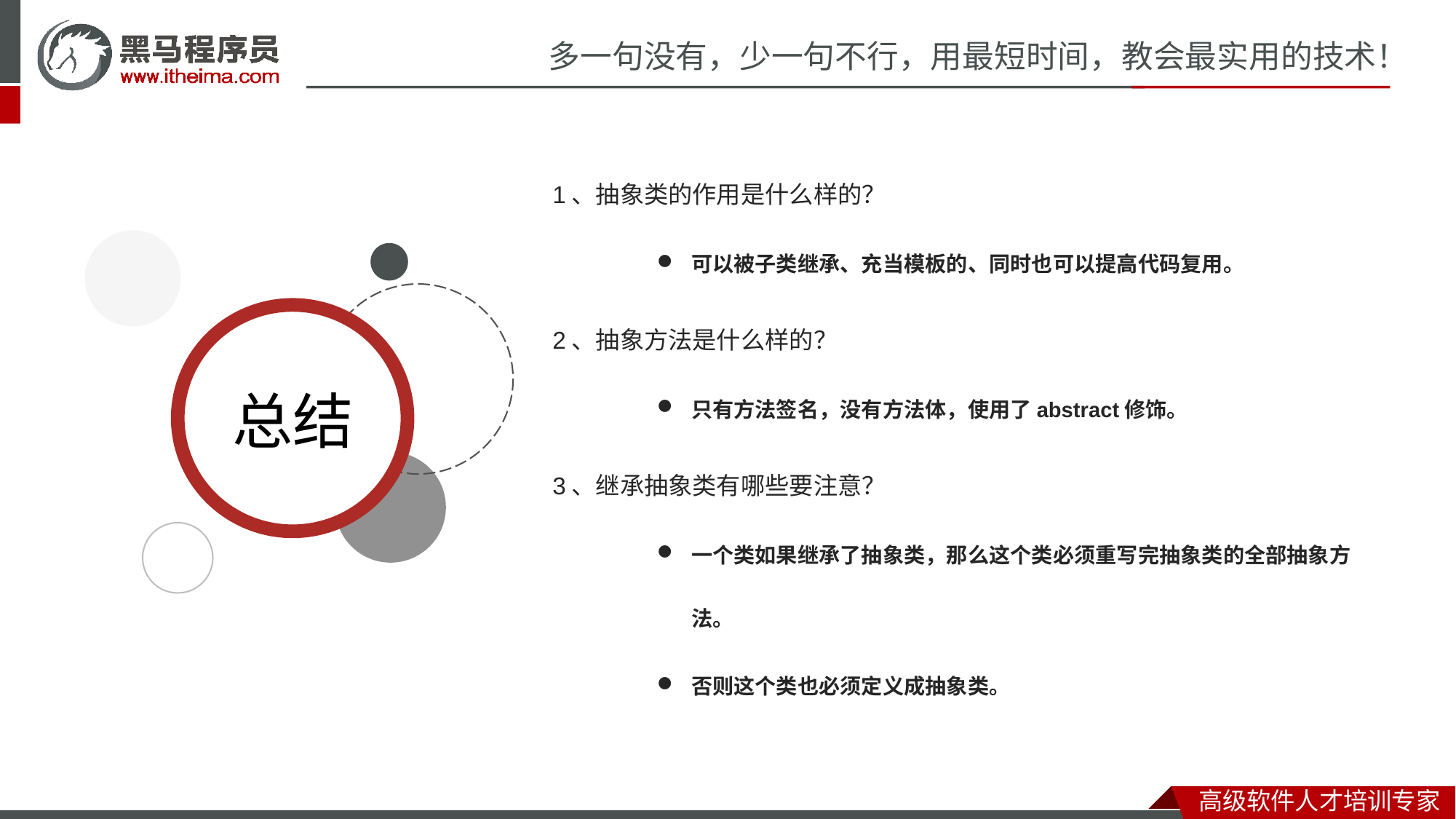

1、抽象类的作用是什么样的？
可以被子类继承、充当模板的、同时也可以提高代码复用。
2、抽象方法是什么样的？
只有方法签名，没有方法体，使用了abstract修饰。
3、继承抽象类有哪些要注意？
一个类如果继承了抽象类，那么这个类必须重写完抽象类的全部抽象方法。
否则这个类也必须定义成抽象类。